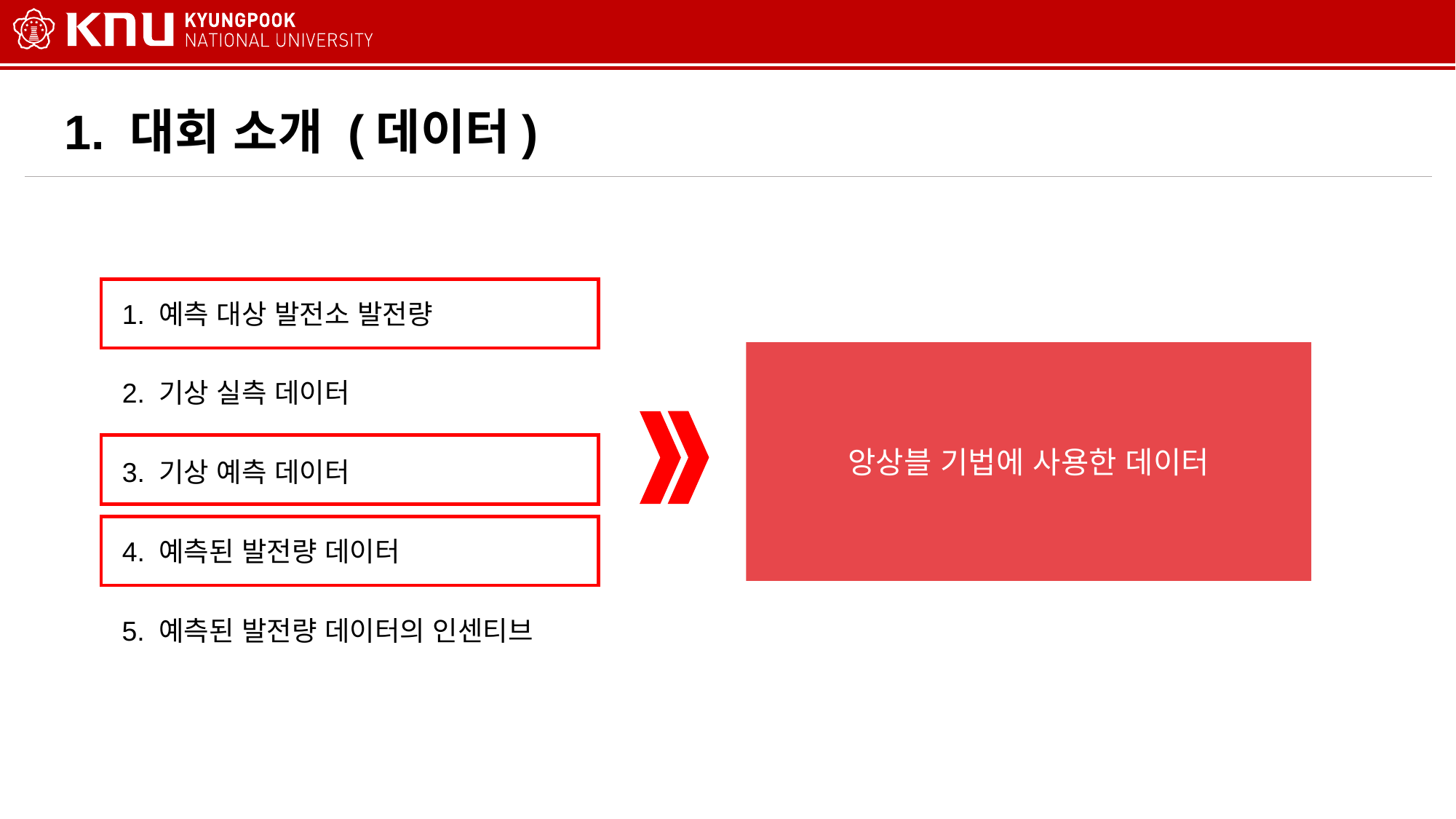

1. 대회 소개 (데이터)

1. 예측 대상 발전소 발전량
앙상블 기법에 사용한 데이터
2. 기상 실측 데이터

3. 기상 예측 데이터

4. 예측된 발전량 데이터
5. 예측된 발전량 데이터의 인센티브